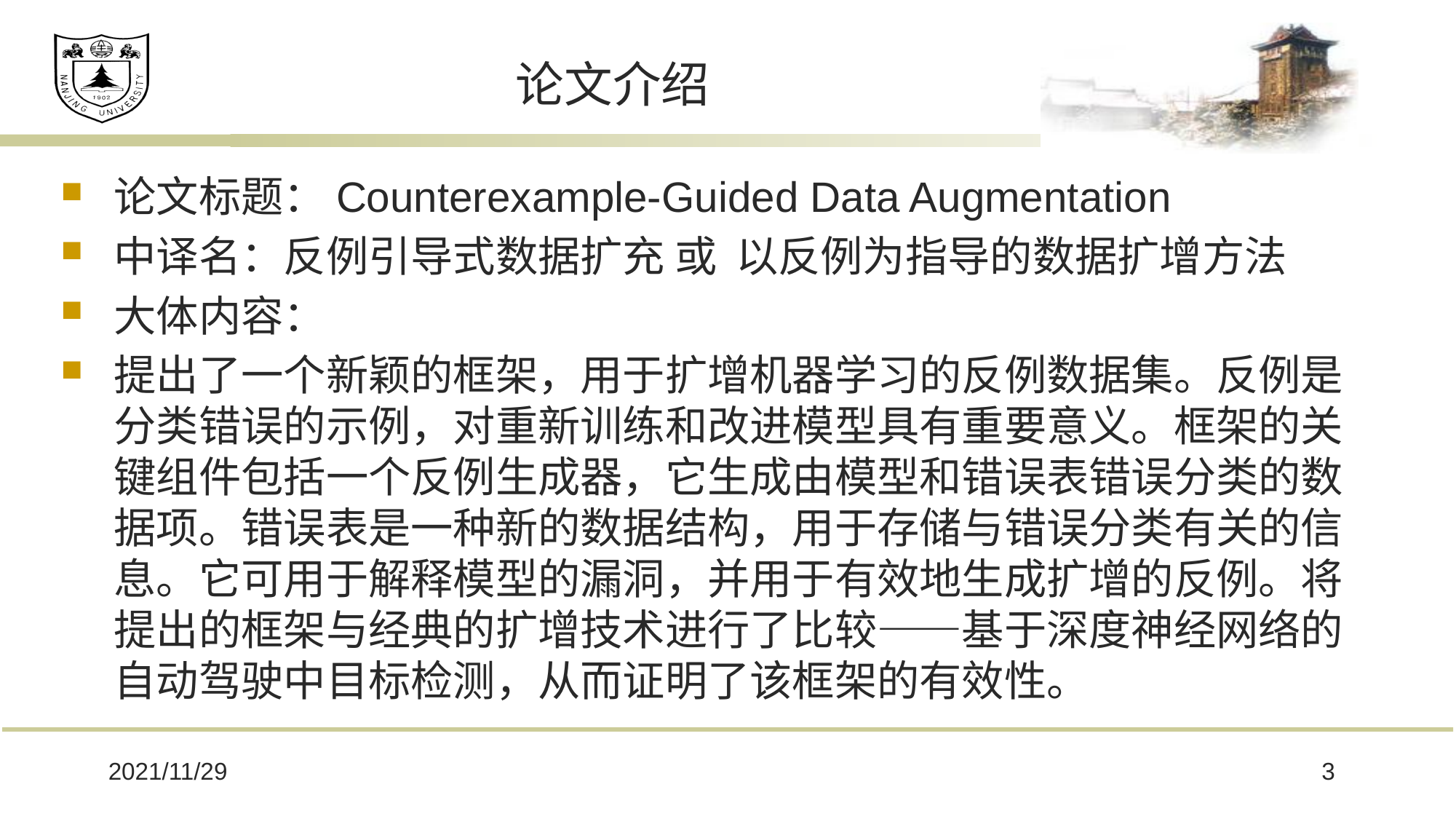

# 论文介绍
论文标题：Counterexample-Guided Data Augmentation
中译名：反例引导式数据扩充 或  以反例为指导的数据扩增方法
大体内容：
提出了一个新颖的框架，用于扩增机器学习的反例数据集。反例是分类错误的示例，对重新训练和改进模型具有重要意义。框架的关键组件包括一个反例生成器，它生成由模型和错误表错误分类的数据项。错误表是一种新的数据结构，用于存储与错误分类有关的信息。它可用于解释模型的漏洞，并用于有效地生成扩增的反例。将提出的框架与经典的扩增技术进行了比较——基于深度神经网络的自动驾驶中目标检测，从而证明了该框架的有效性。

2021/11/29
3